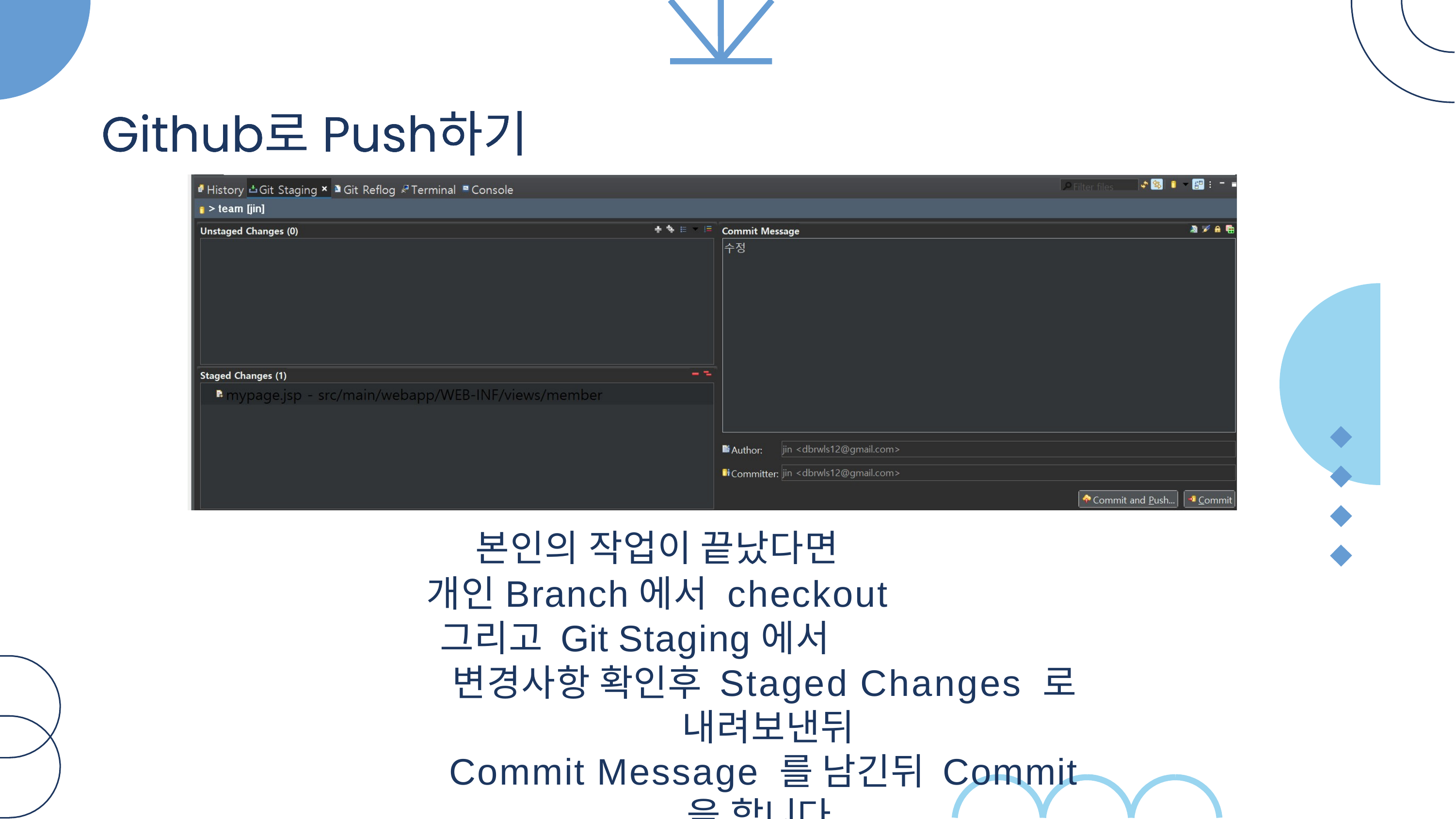

본인의 작업이 끝났다면
개인Branch에서 checkout
그리고 Git Staging에서
변경사항 확인후 Staged Changes 로 내려보낸뒤
Commit Message 를 남긴뒤 Commit을 합니다.